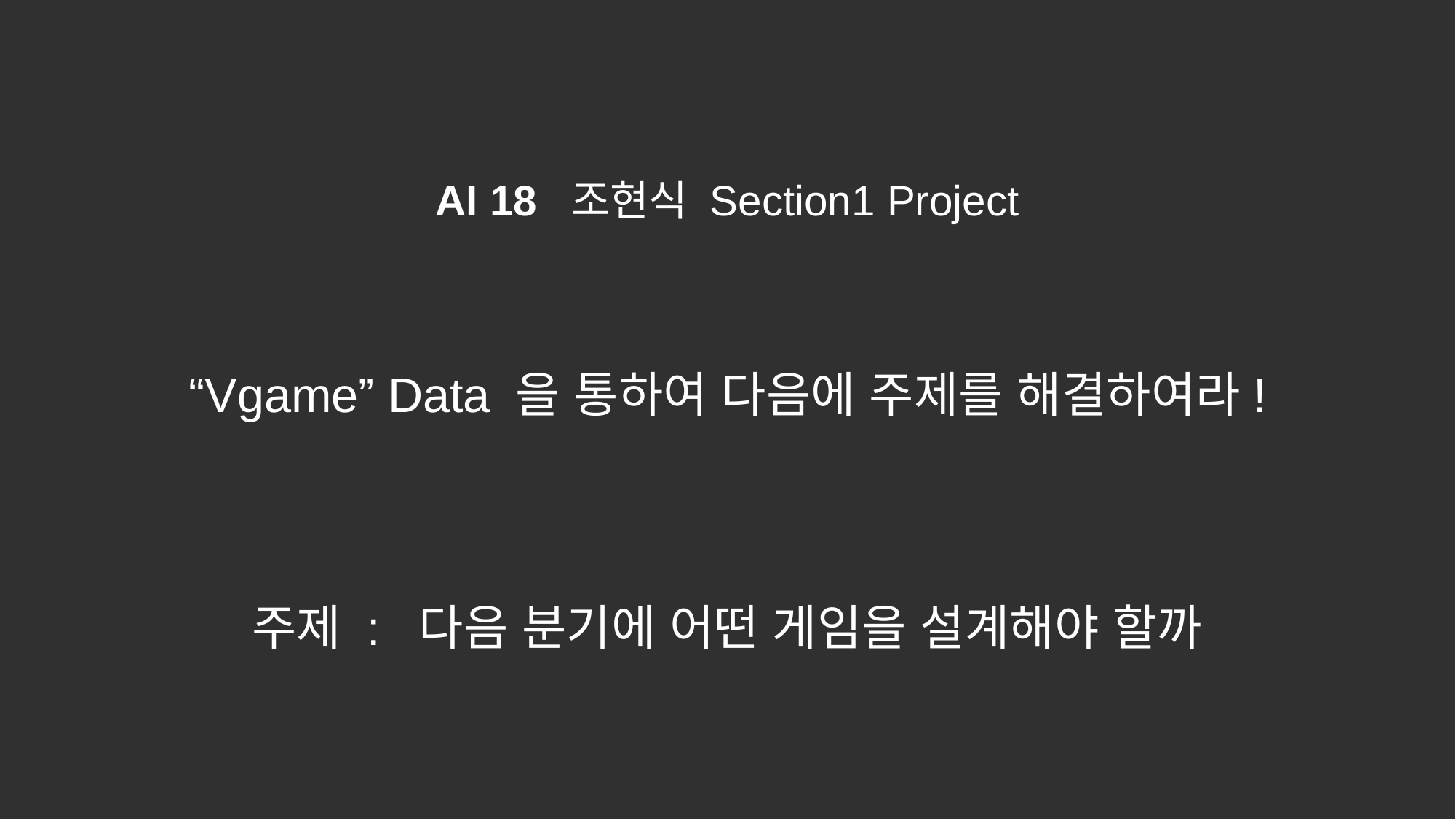

AI 18  조현식 Section1 Project

“Vgame” Data 을 통하여 다음에 주제를 해결하여라!

주제 :  다음 분기에 어떤 게임을 설계해야 할까